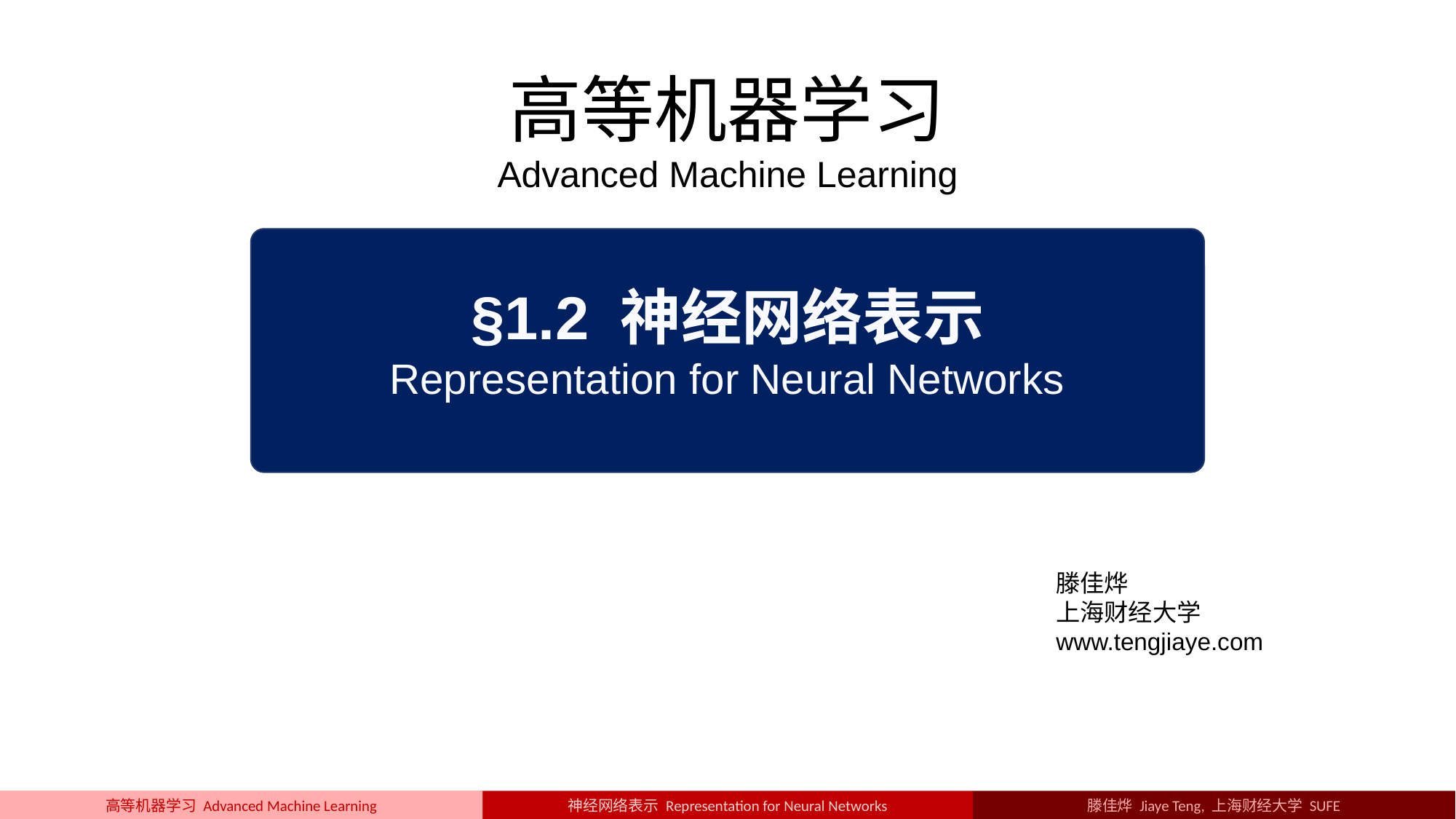

高等机器学习
Advanced Machine Learning

§1.2 神经网络表示
Representation for Neural Networks
滕佳烨
上海财经大学
www.tengjiaye.com
神经网络表示 Representation for Neural Networks

高等机器学习 Advanced Machine Learning

滕佳烨 Jiaye Teng, 上海财经大学 SUFE